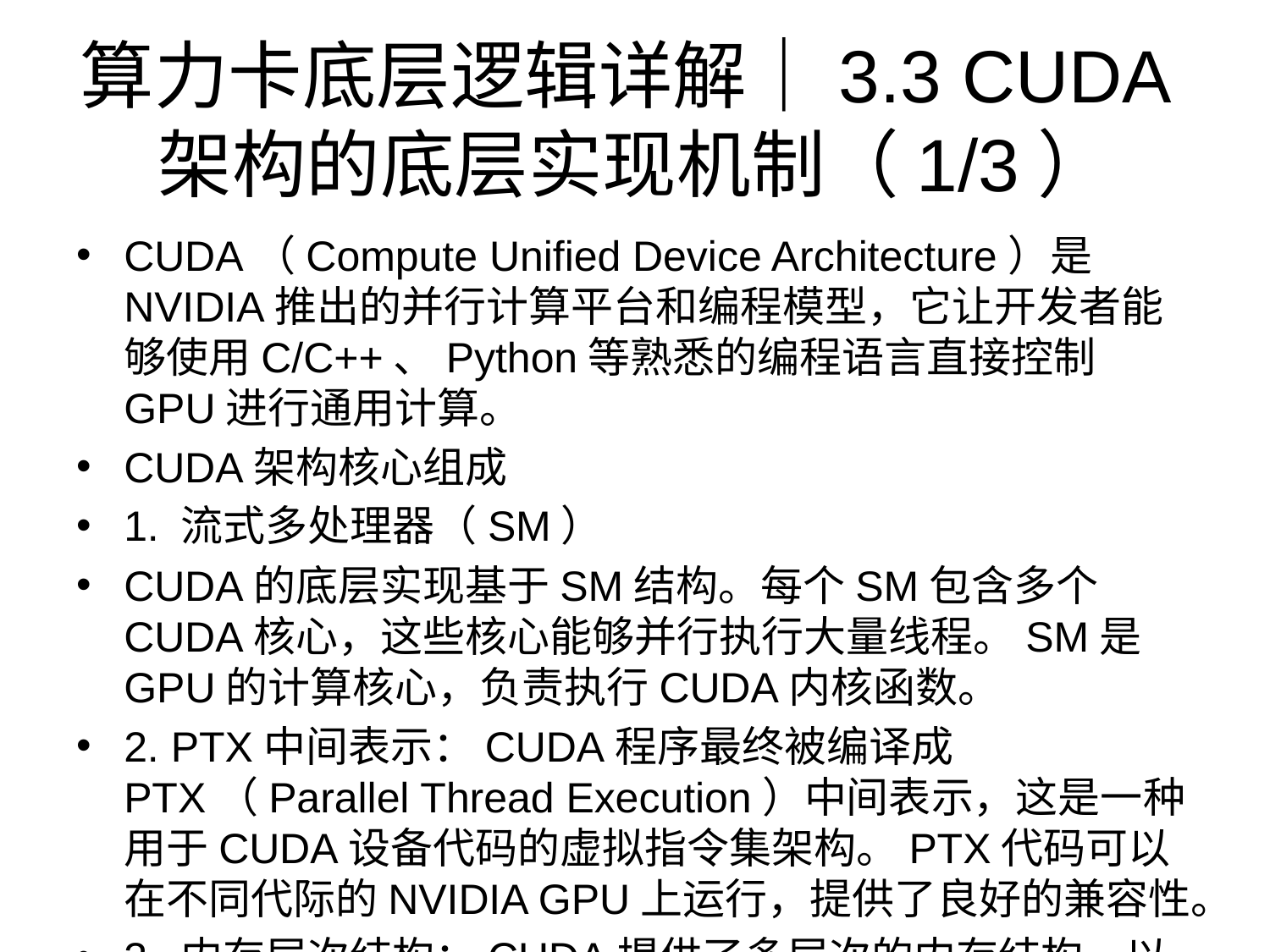

# 算力卡底层逻辑详解｜3.3 CUDA架构的底层实现机制（1/3）
CUDA（Compute Unified Device Architecture）是NVIDIA推出的并行计算平台和编程模型，它让开发者能够使用C/C++、Python等熟悉的编程语言直接控制GPU进行通用计算。
CUDA架构核心组成
1. 流式多处理器（SM）
CUDA的底层实现基于SM结构。每个SM包含多个CUDA核心，这些核心能够并行执行大量线程。SM是GPU的计算核心，负责执行CUDA内核函数。
2. PTX中间表示：CUDA程序最终被编译成PTX（Parallel Thread Execution）中间表示，这是一种用于CUDA设备代码的虚拟指令集架构。PTX代码可以在不同代际的NVIDIA GPU上运行，提供了良好的兼容性。
3. 内存层次结构：CUDA提供了多层次的内存结构，以优化数据访问效率：
寄存器：每个线程私有，访问速度最快
共享内存：线程块内共享，访问速度快